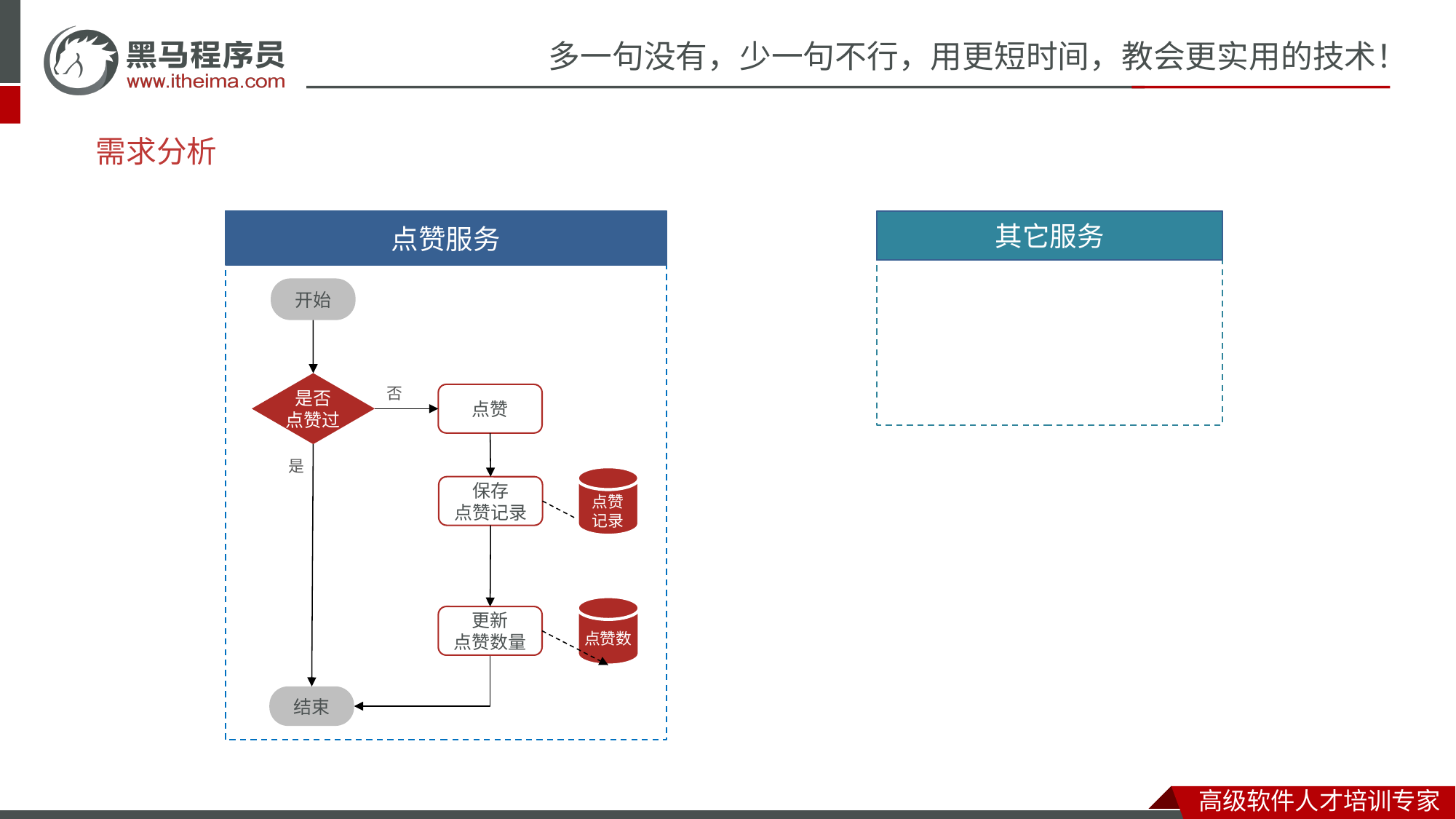

# 需求分析

点赞服务

其它服务
开始
是否
点赞过
否
点赞
是
点赞
记录
保存
点赞记录
点赞数
更新
点赞数量
结束